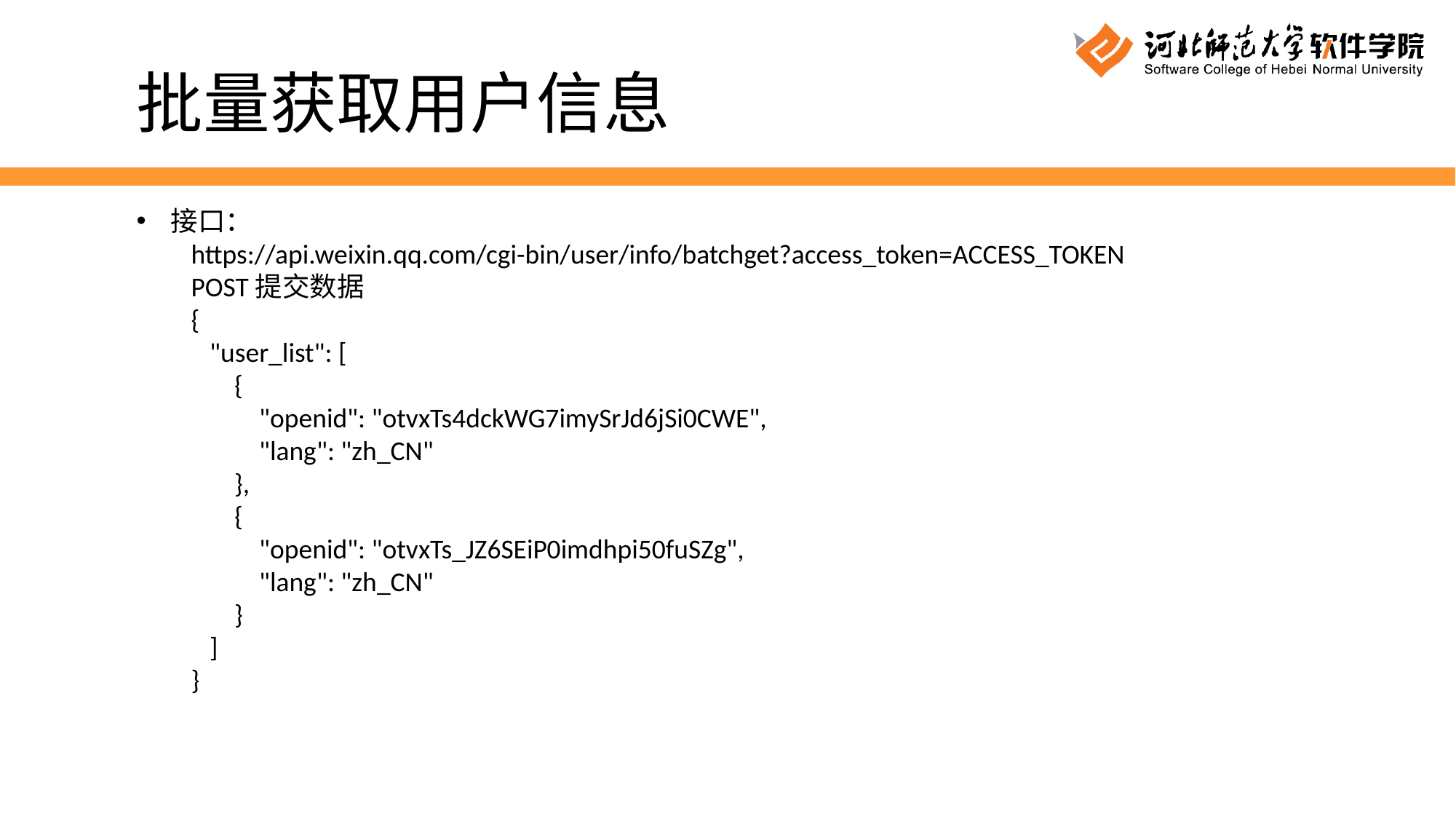

批量获取用户信息
接口：
https://api.weixin.qq.com/cgi-bin/user/info/batchget?access_token=ACCESS_TOKEN
POST提交数据
{
   "user_list": [
       {
           "openid": "otvxTs4dckWG7imySrJd6jSi0CWE",
           "lang": "zh_CN"
       },
       {
           "openid": "otvxTs_JZ6SEiP0imdhpi50fuSZg",
           "lang": "zh_CN"
       }
   ]
}